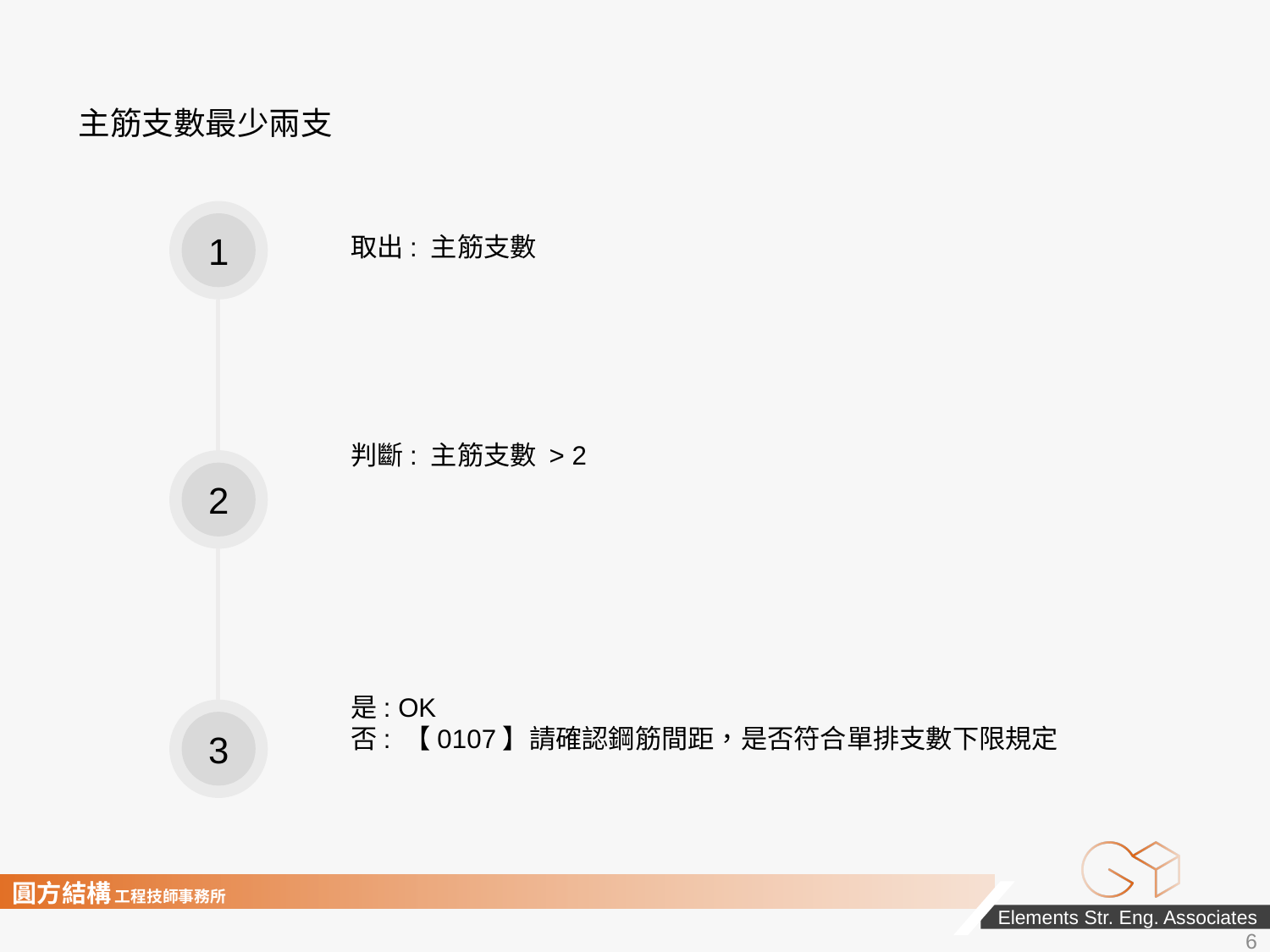

主筋支數最少兩支
1

取出: 主筋支數
判斷: 主筋支數 > 2
2

是: OK
否: 【0107】請確認鋼筋間距，是否符合單排支數下限規定
3

6